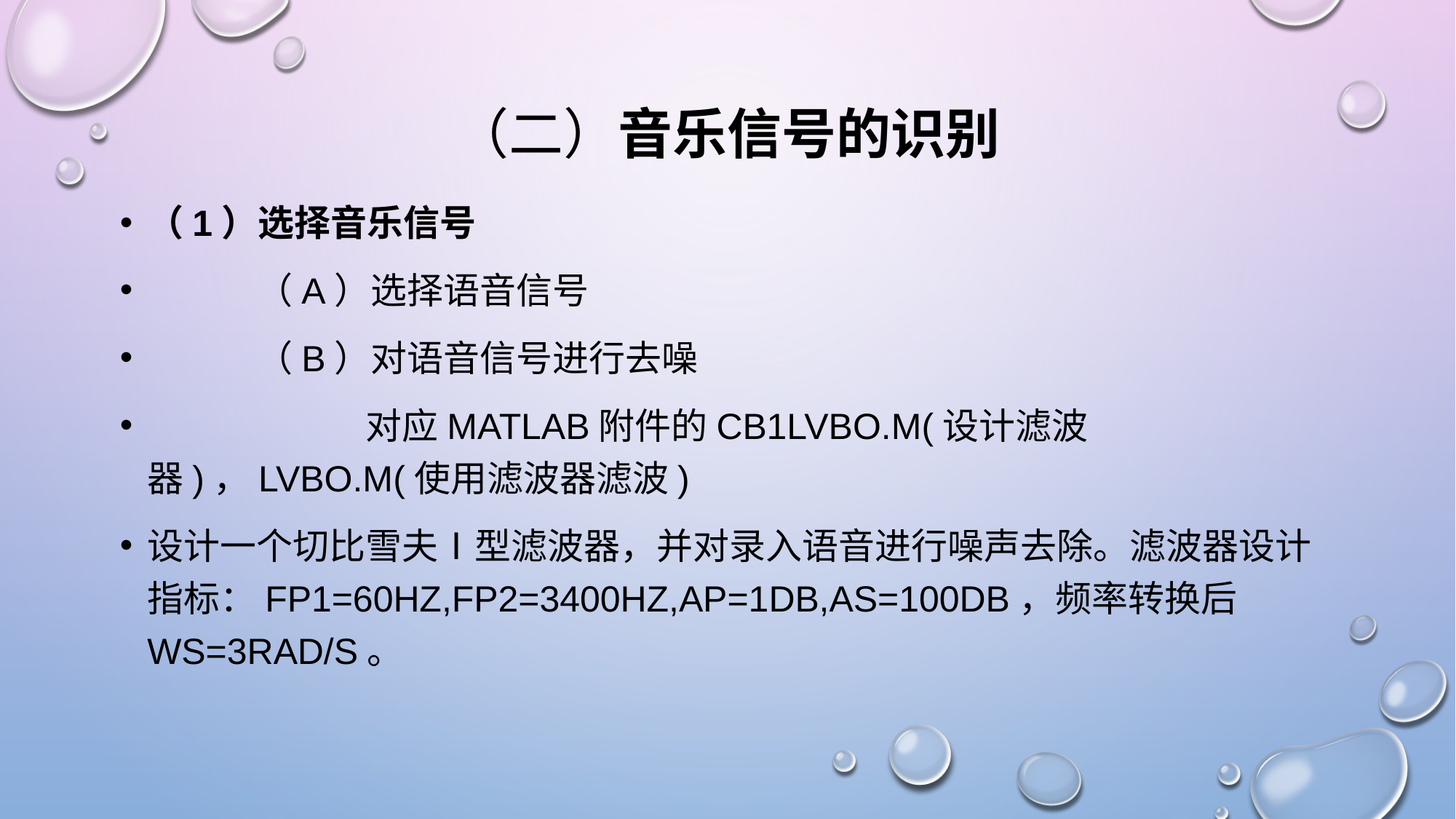

# （二）音乐信号的识别
（1）选择音乐信号
	（a）选择语音信号
	（b）对语音信号进行去噪
		对应matlab附件的CB1lvbo.m(设计滤波器)，lvbo.m(使用滤波器滤波)
设计一个切比雪夫Ⅰ型滤波器，并对录入语音进行噪声去除。滤波器设计指标：fp1=60Hz,fp2=3400Hz,Ap=1dB,As=100dB，频率转换后ws=3rad/s。